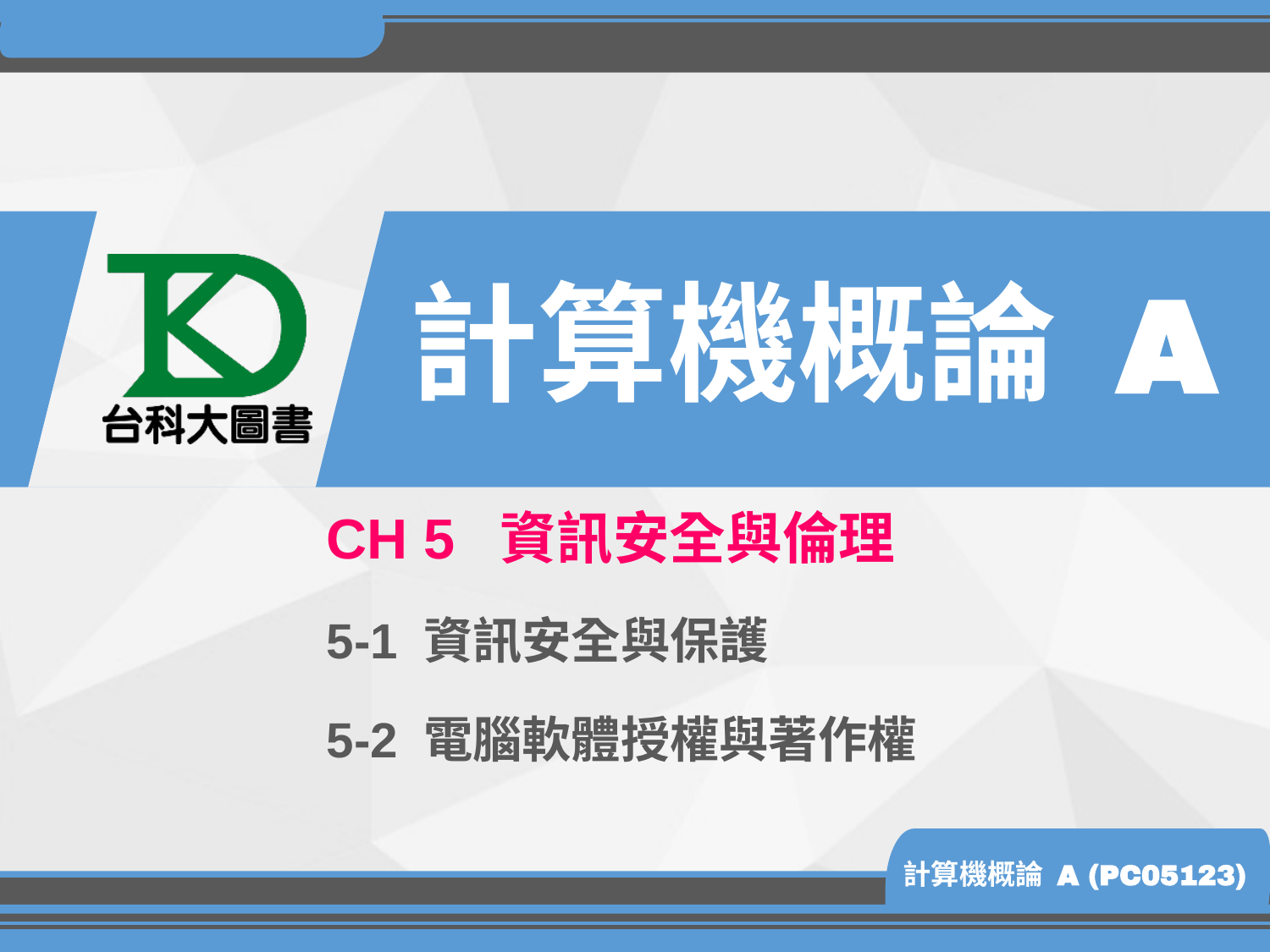

# 計算機概論 A
CH 5  資訊安全與倫理
5-1 資訊安全與保護
5-2 電腦軟體授權與著作權
計算機概論 A (PC05123)